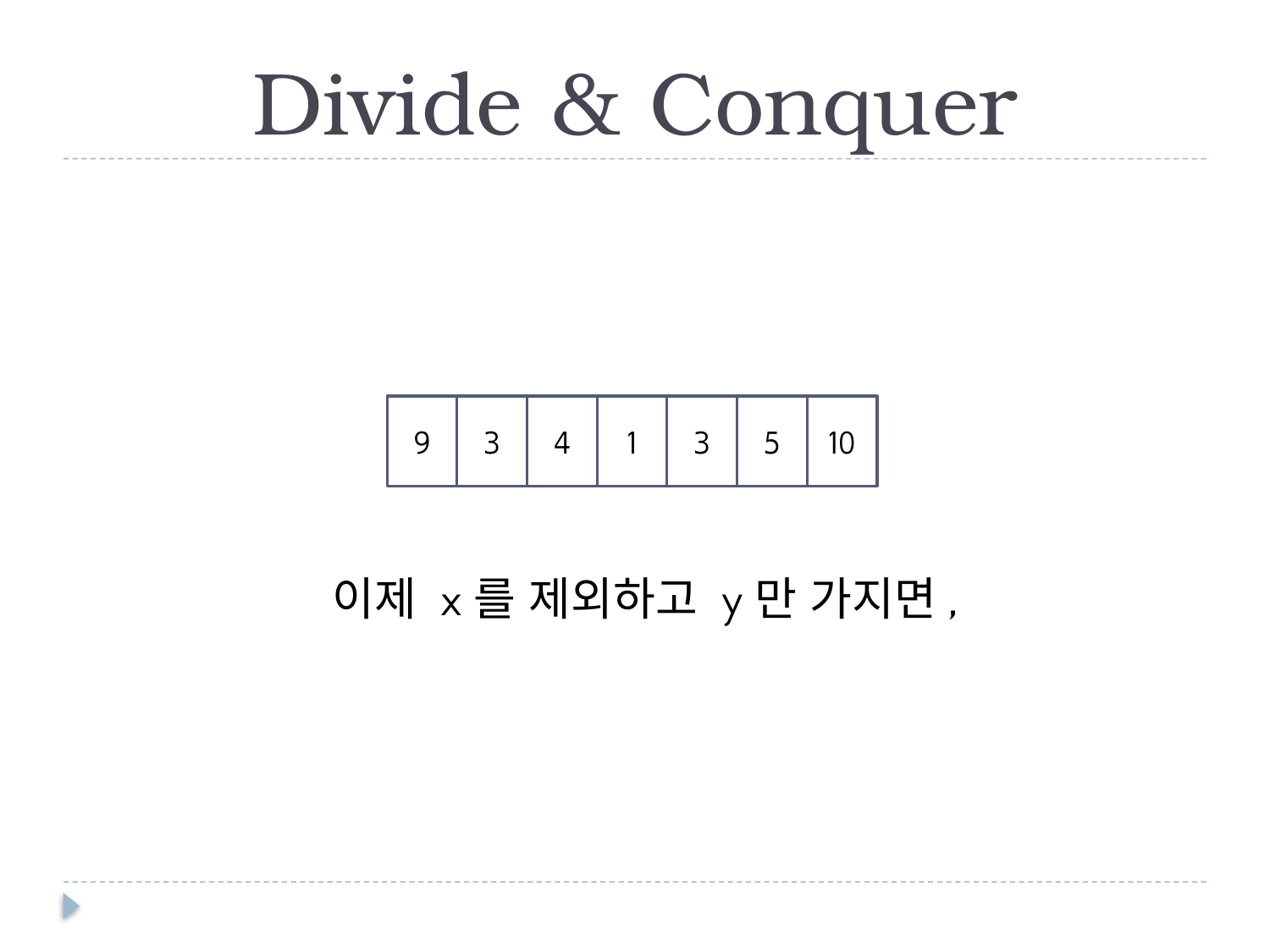

# Divide & Conquer

                   이제 x를 제외하고 y만 가지면,
9
3
4
1
3
5
10